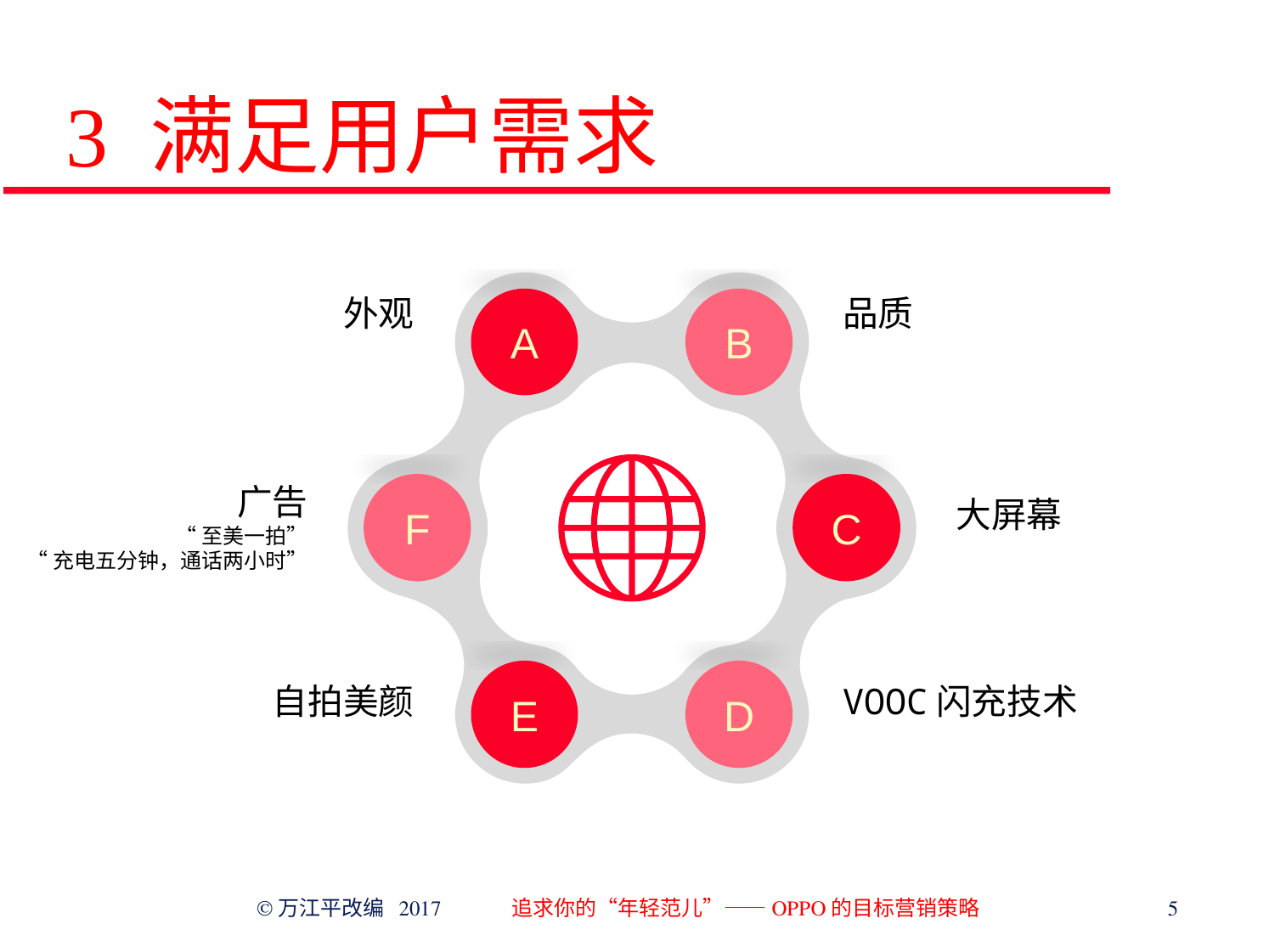

# 3 满足用户需求
外观
品质

A
B

广告
“至美一拍”
“充电五分钟，通话两小时”
大屏幕
F
C
自拍美颜
VOOC闪充技术
E
D